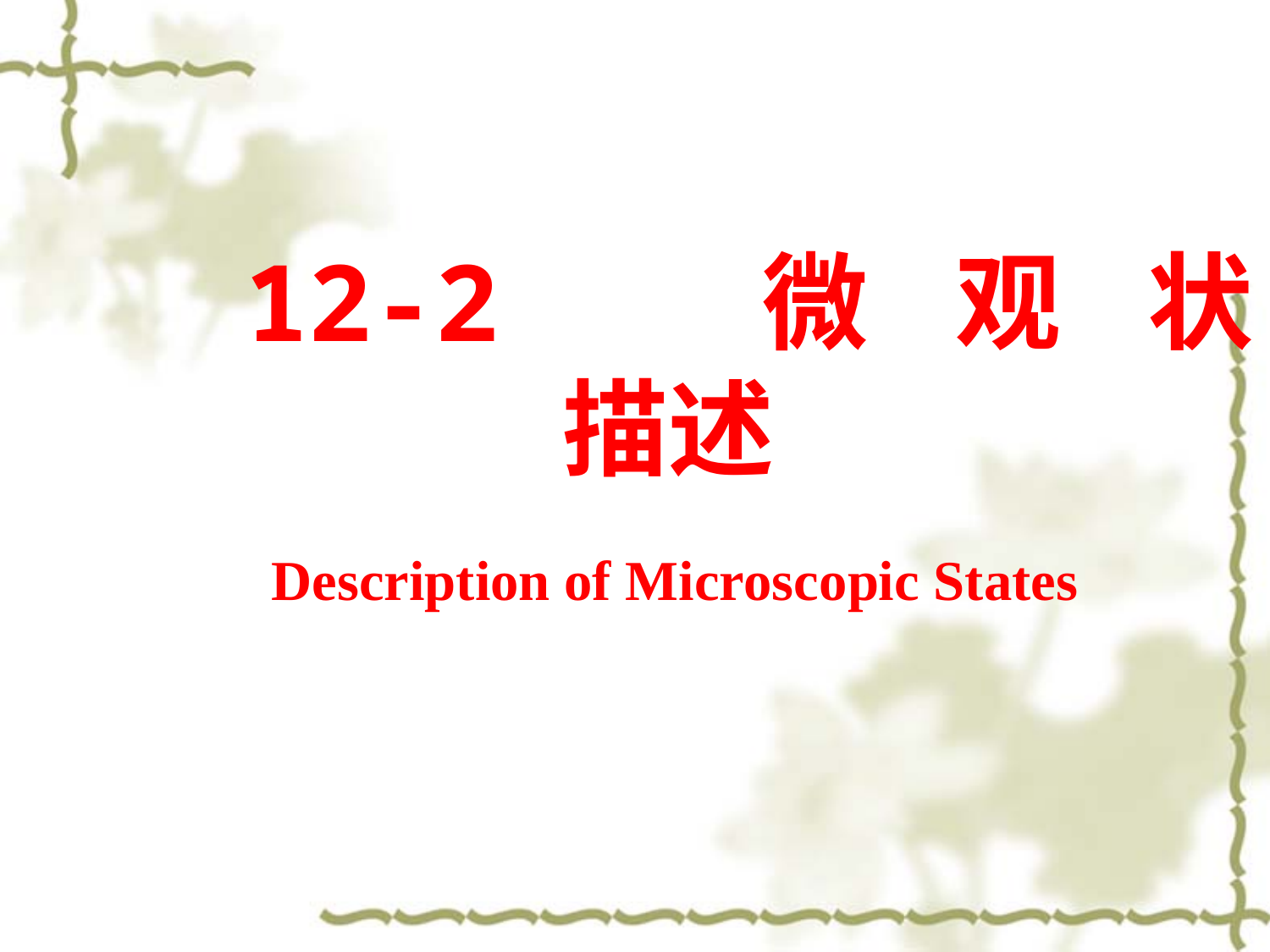

12-2 微观状态的
描述
Description of Microscopic States